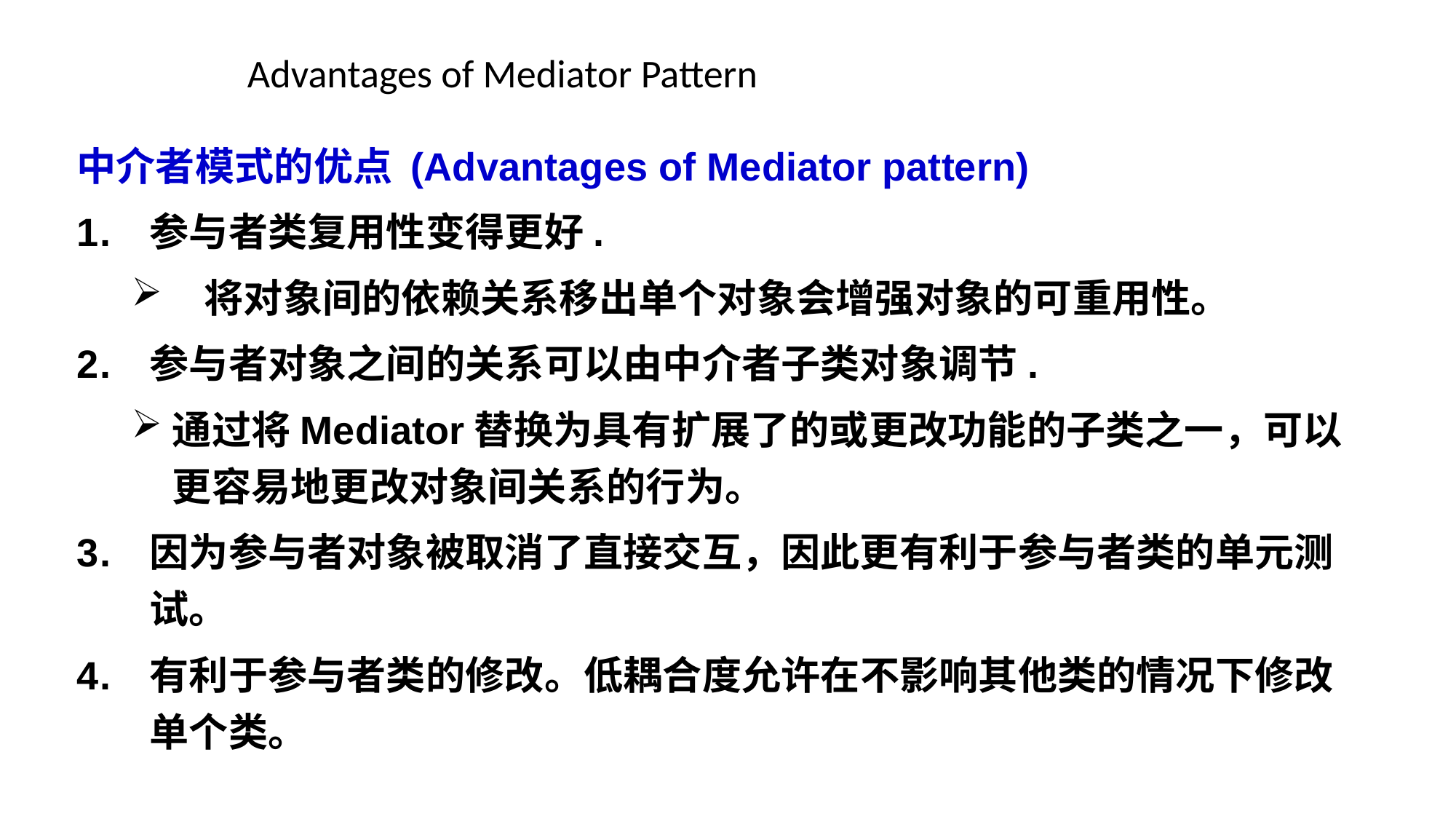

# Advantages of Mediator Pattern
中介者模式的优点 (Advantages of Mediator pattern)
参与者类复用性变得更好.
将对象间的依赖关系移出单个对象会增强对象的可重用性。
参与者对象之间的关系可以由中介者子类对象调节.
通过将Mediator替换为具有扩展了的或更改功能的子类之一，可以更容易地更改对象间关系的行为。
因为参与者对象被取消了直接交互，因此更有利于参与者类的单元测试。
有利于参与者类的修改。低耦合度允许在不影响其他类的情况下修改单个类。